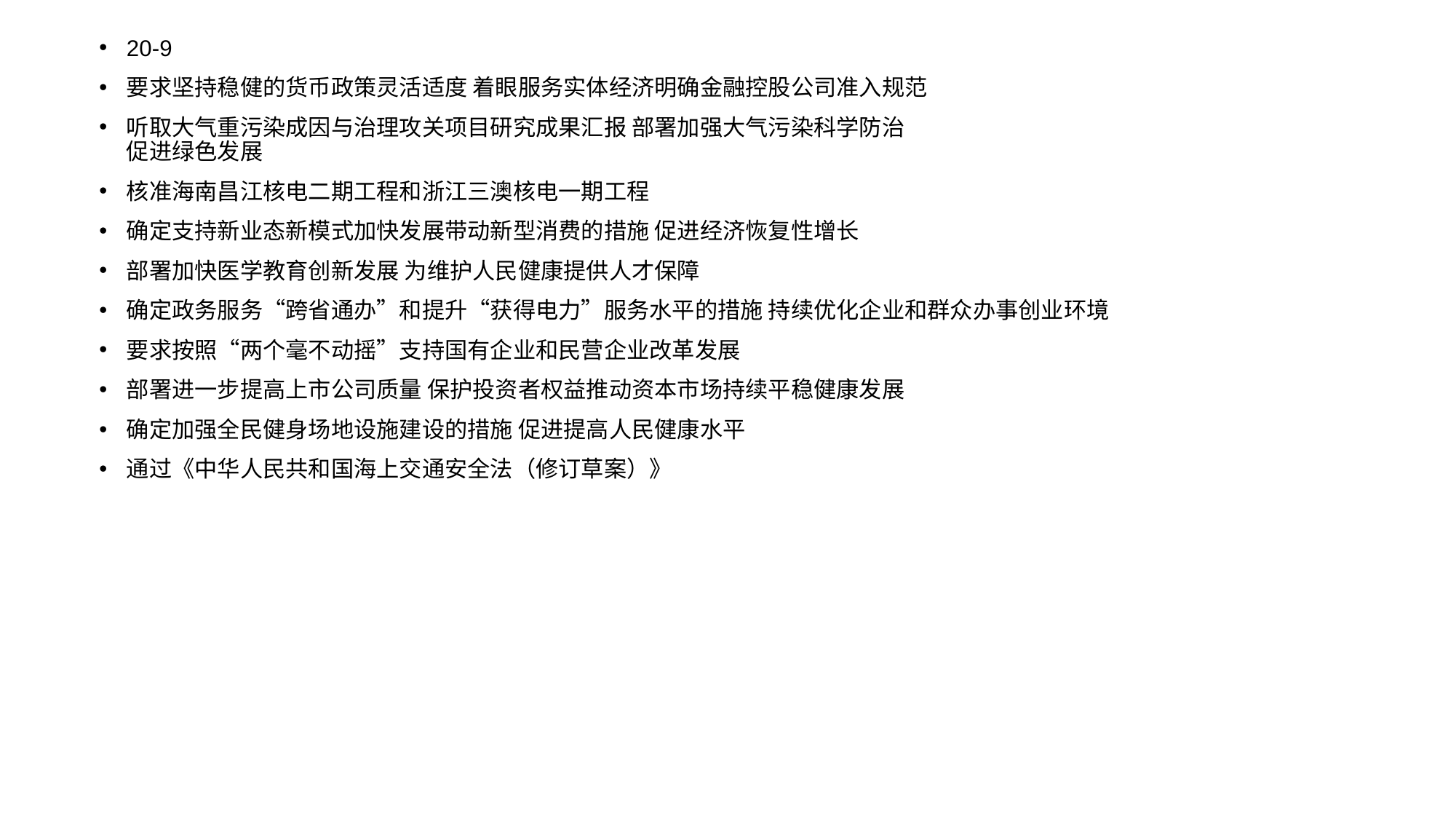

20-9
要求坚持稳健的货币政策灵活适度 着眼服务实体经济明确金融控股公司准入规范
听取大气重污染成因与治理攻关项目研究成果汇报 部署加强大气污染科学防治
促进绿色发展
核准海南昌江核电二期工程和浙江三澳核电一期工程
确定支持新业态新模式加快发展带动新型消费的措施 促进经济恢复性增长
部署加快医学教育创新发展 为维护人民健康提供人才保障
确定政务服务“跨省通办”和提升“获得电力”服务水平的措施 持续优化企业和群众办事创业环境
要求按照“两个毫不动摇”支持国有企业和民营企业改革发展
部署进一步提高上市公司质量 保护投资者权益推动资本市场持续平稳健康发展
确定加强全民健身场地设施建设的措施 促进提高人民健康水平
通过《中华人民共和国海上交通安全法（修订草案）》